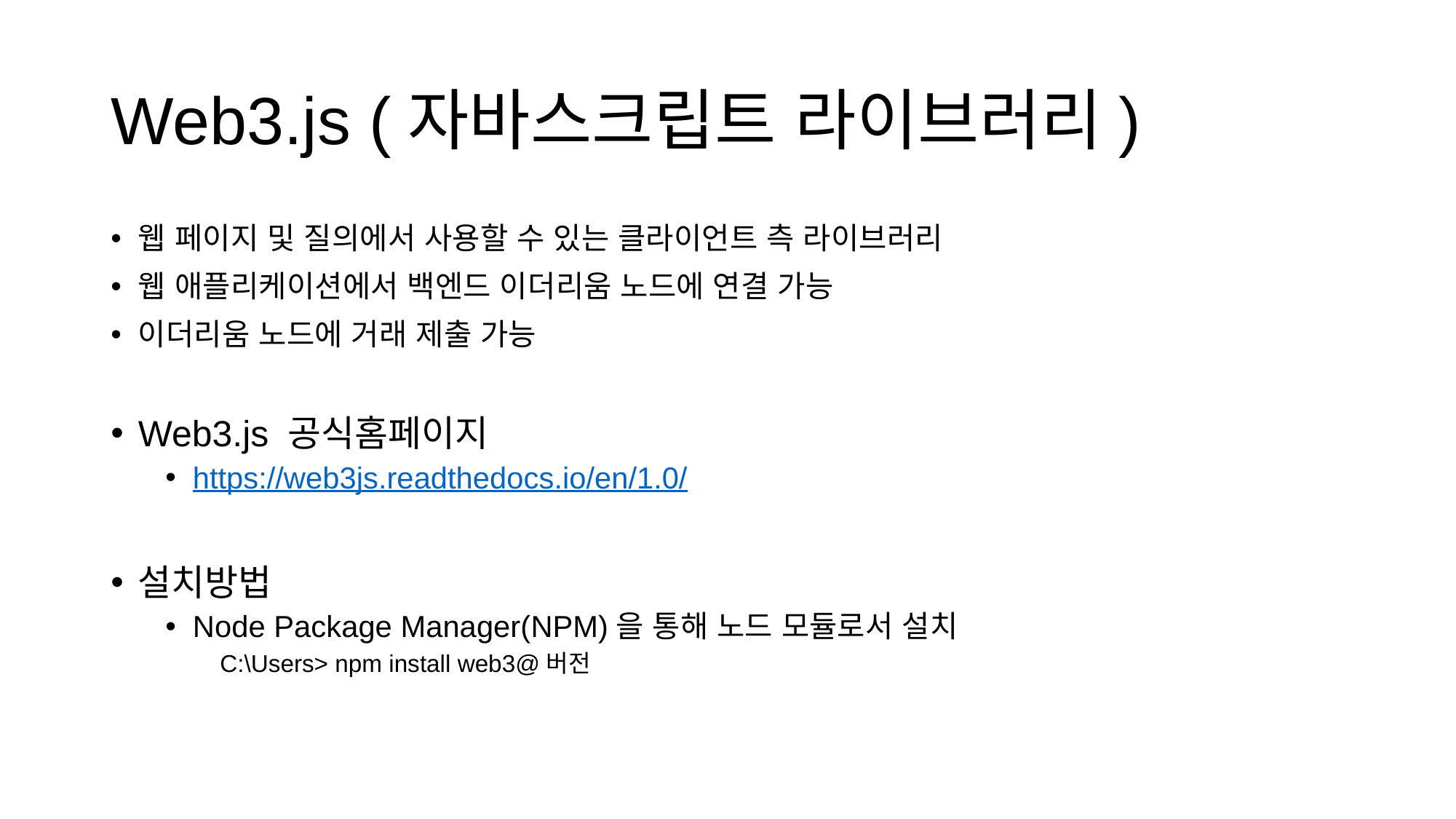

# Web3.js (자바스크립트 라이브러리)
웹 페이지 및 질의에서 사용할 수 있는 클라이언트 측 라이브러리
웹 애플리케이션에서 백엔드 이더리움 노드에 연결 가능
이더리움 노드에 거래 제출 가능

Web3.js 공식홈페이지
https://web3js.readthedocs.io/en/1.0/

설치방법
Node Package Manager(NPM)을 통해 노드 모듈로서 설치
C:\Users> npm install web3@버전